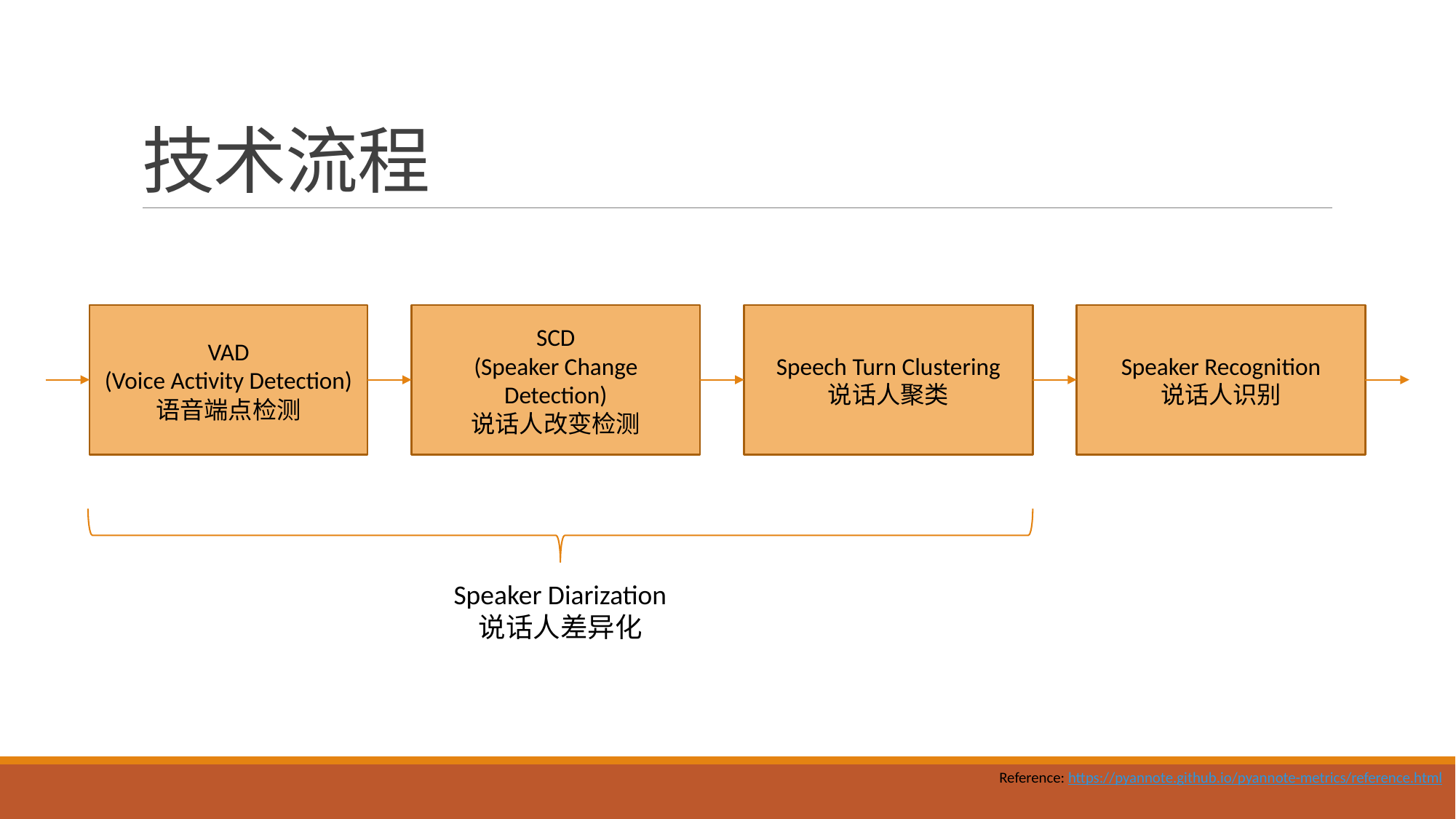

# 技术流程

VAD
(Voice Activity Detection)
语音端点检测
SCD
(Speaker Change Detection)
说话人改变检测
Speech Turn Clustering
说话人聚类
Speaker Recognition
说话人识别
Speaker Diarization
说话人差异化
Reference: https://pyannote.github.io/pyannote-metrics/reference.html